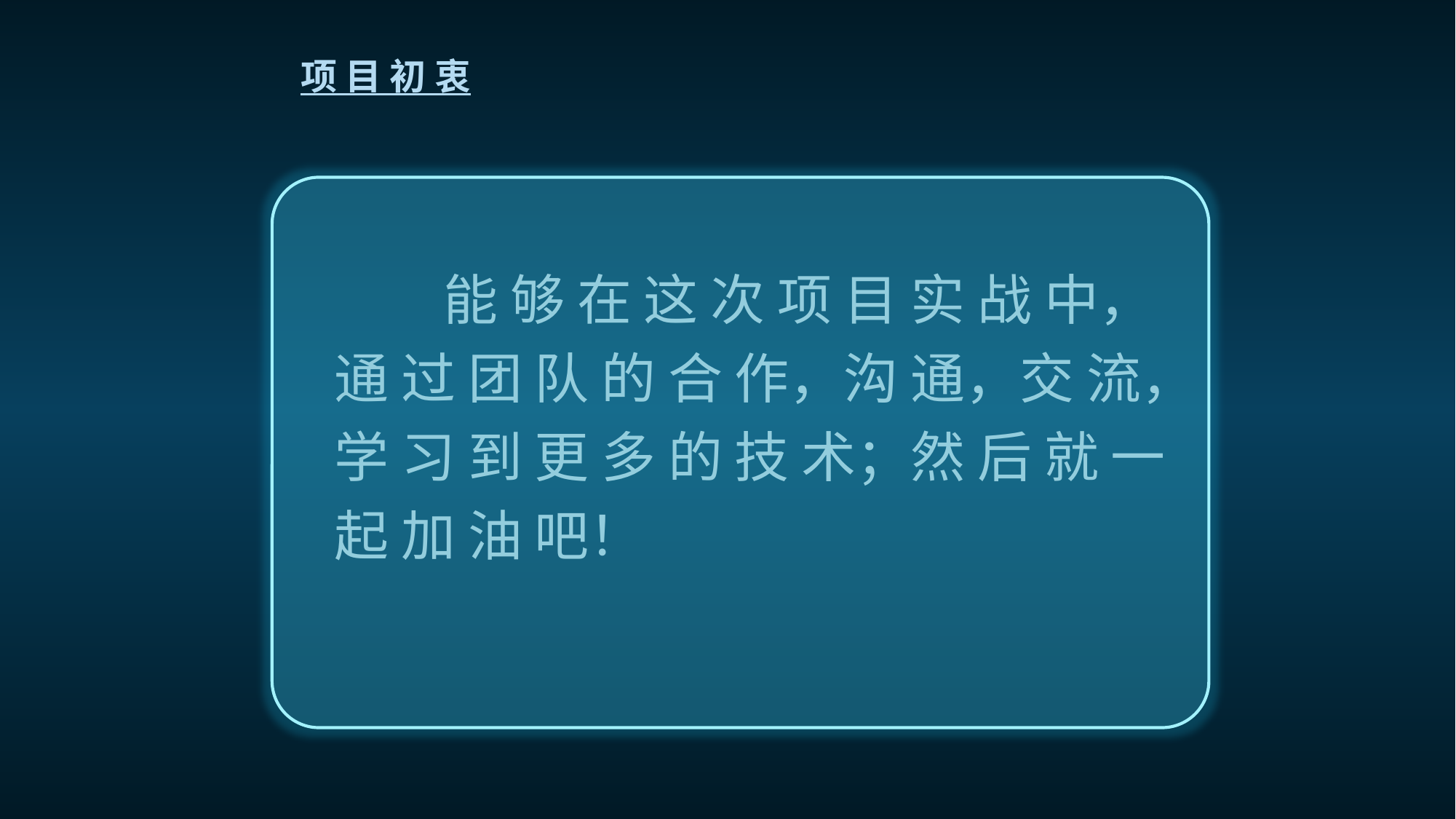

项 目 初 衷

	能 够 在 这 次 项 目 实 战 中，
通 过 团 队 的 合 作，沟 通，交 流，学 习 到 更 多 的 技 术；然 后 就 一 起 加 油 吧！